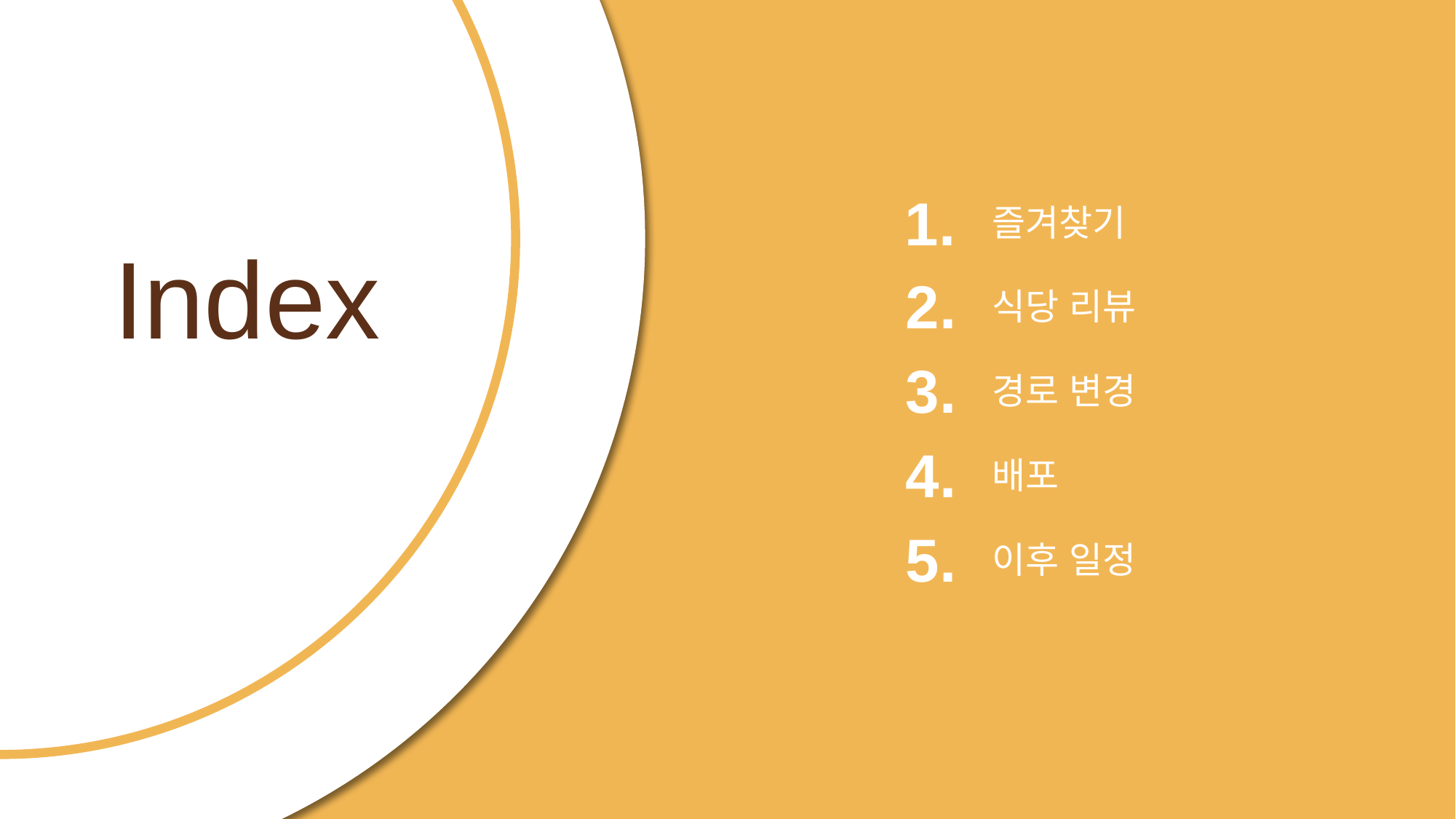

1.
즐겨찾기
2.
식당 리뷰
3.
경로 변경
Index
4.
배포
5.
이후 일정